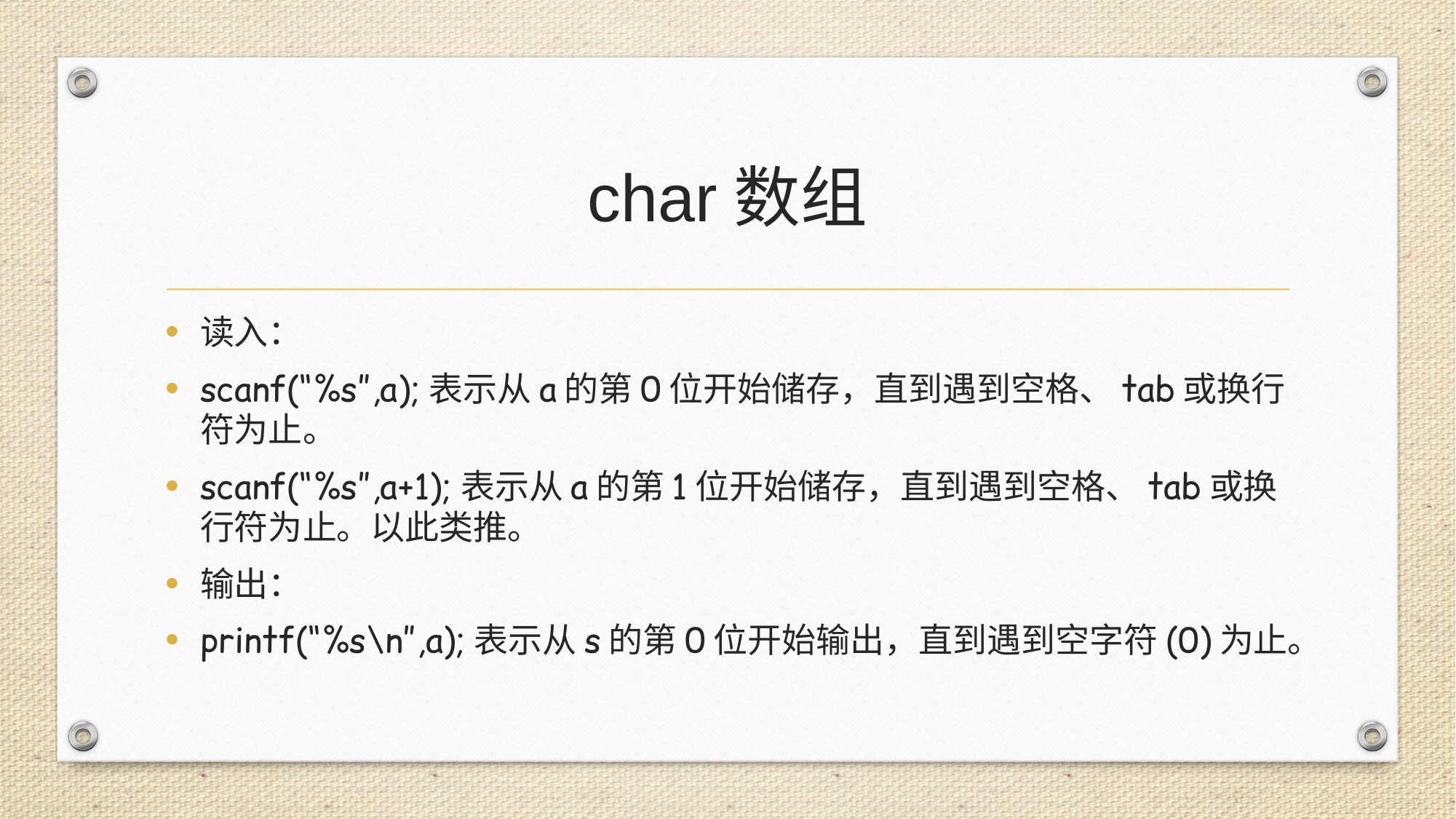

# char数组
读入：
scanf(“%s”,a);表示从a的第0位开始储存，直到遇到空格、tab或换行符为止。
scanf(“%s”,a+1);表示从a的第1位开始储存，直到遇到空格、tab或换行符为止。以此类推。
输出：
printf(“%s\n”,a);表示从s的第0位开始输出，直到遇到空字符(0)为止。